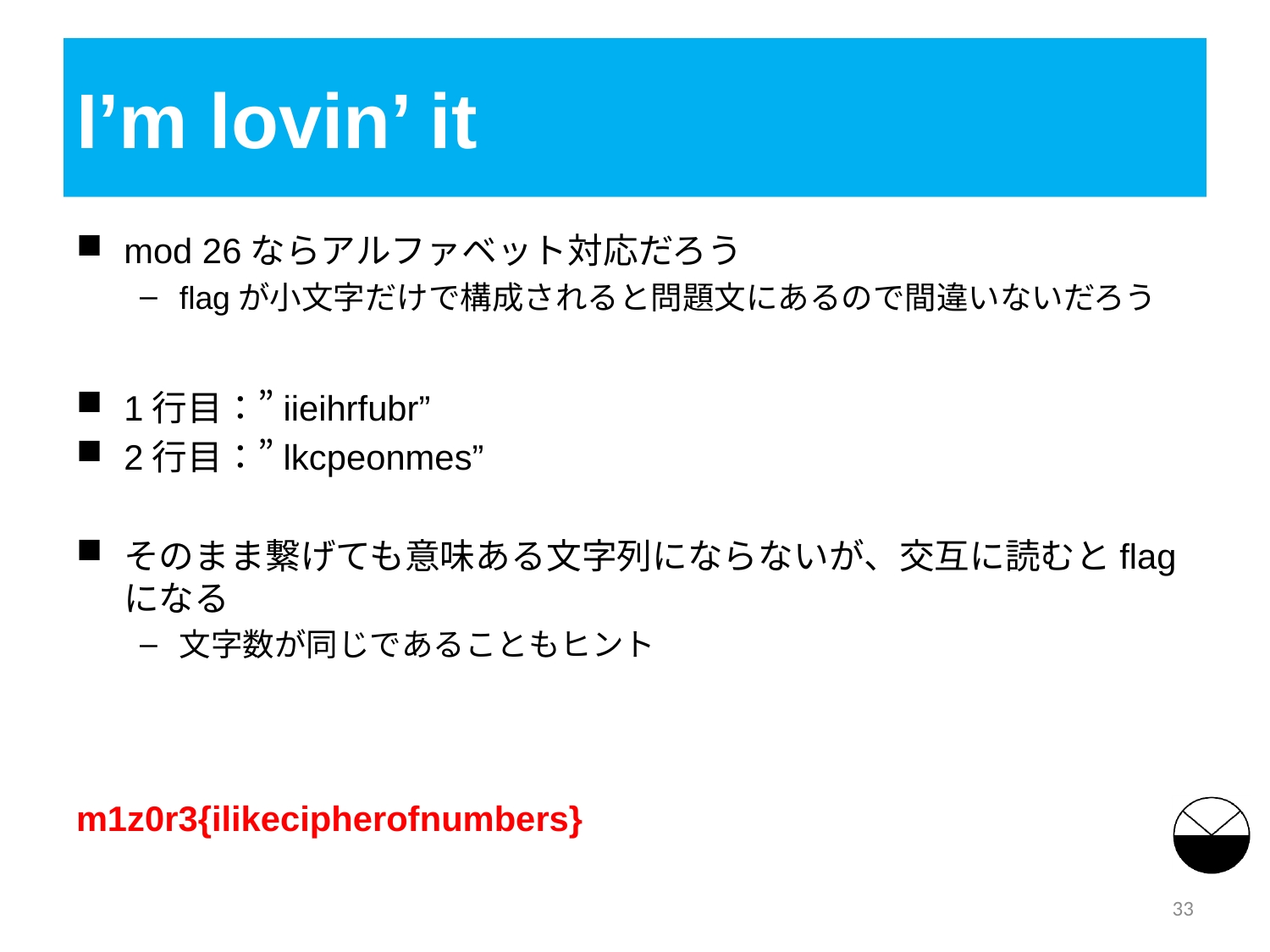

# I’m lovin’ it
mod 26ならアルファベット対応だろう
flagが小文字だけで構成されると問題文にあるので間違いないだろう

1行目：”iieihrfubr”
2行目：”lkcpeonmes”

そのまま繋げても意味ある文字列にならないが、交互に読むとflagになる
文字数が同じであることもヒント

m1z0r3{ilikecipherofnumbers}

33